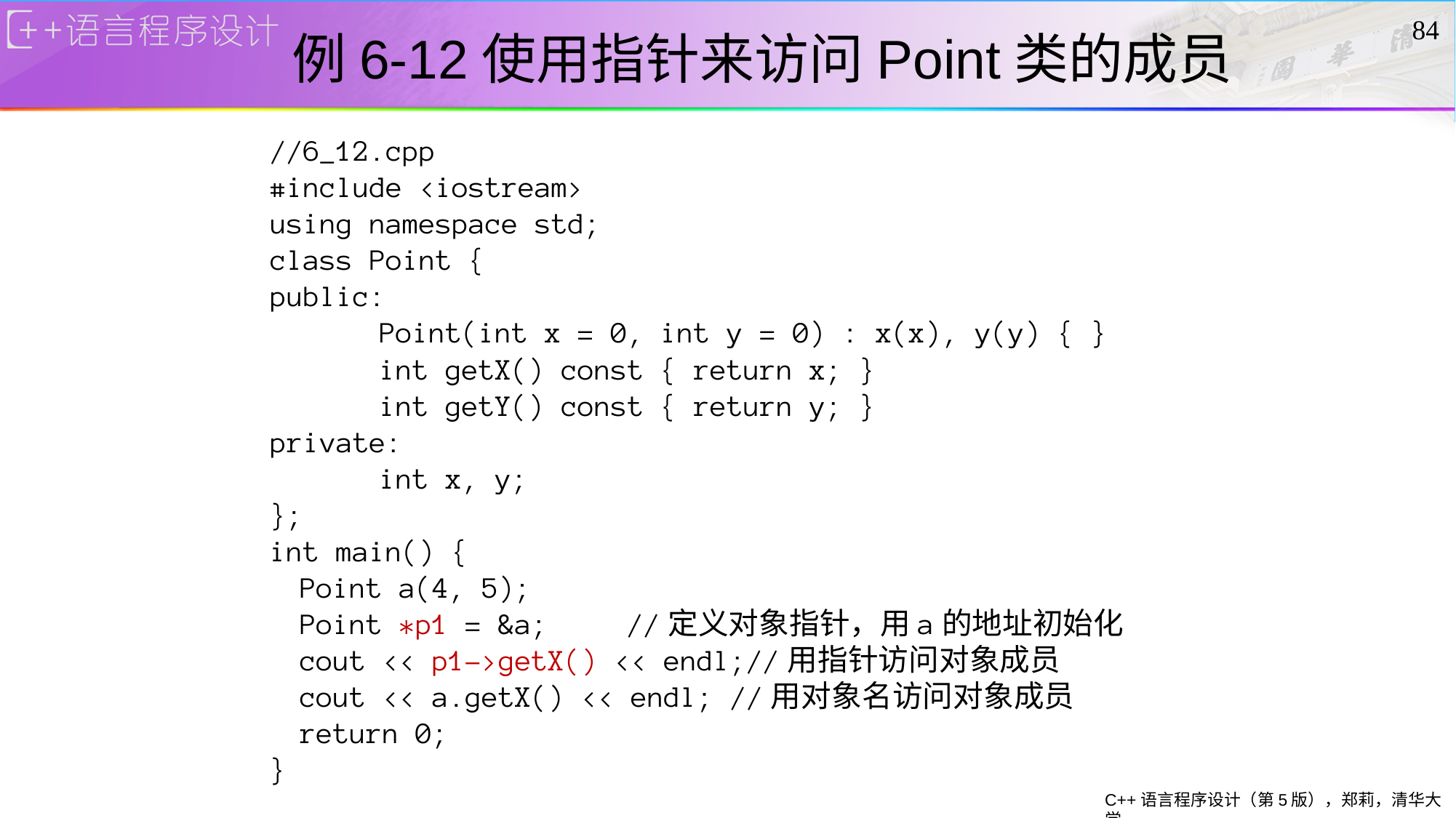

# 例6-12使用指针来访问Point类的成员
84
//6_12.cpp
#include <iostream>
using namespace std;
class Point {
public:
	Point(int x = 0, int y = 0) : x(x), y(y) { }
	int getX() const { return x; }
	int getY() const { return y; }
private:
	int x, y;
};
int main() {
	Point a(4, 5);
	Point *p1 = &a;	//定义对象指针，用a的地址初始化
	cout << p1->getX() << endl;//用指针访问对象成员
	cout << a.getX() << endl; //用对象名访问对象成员
	return 0;
}